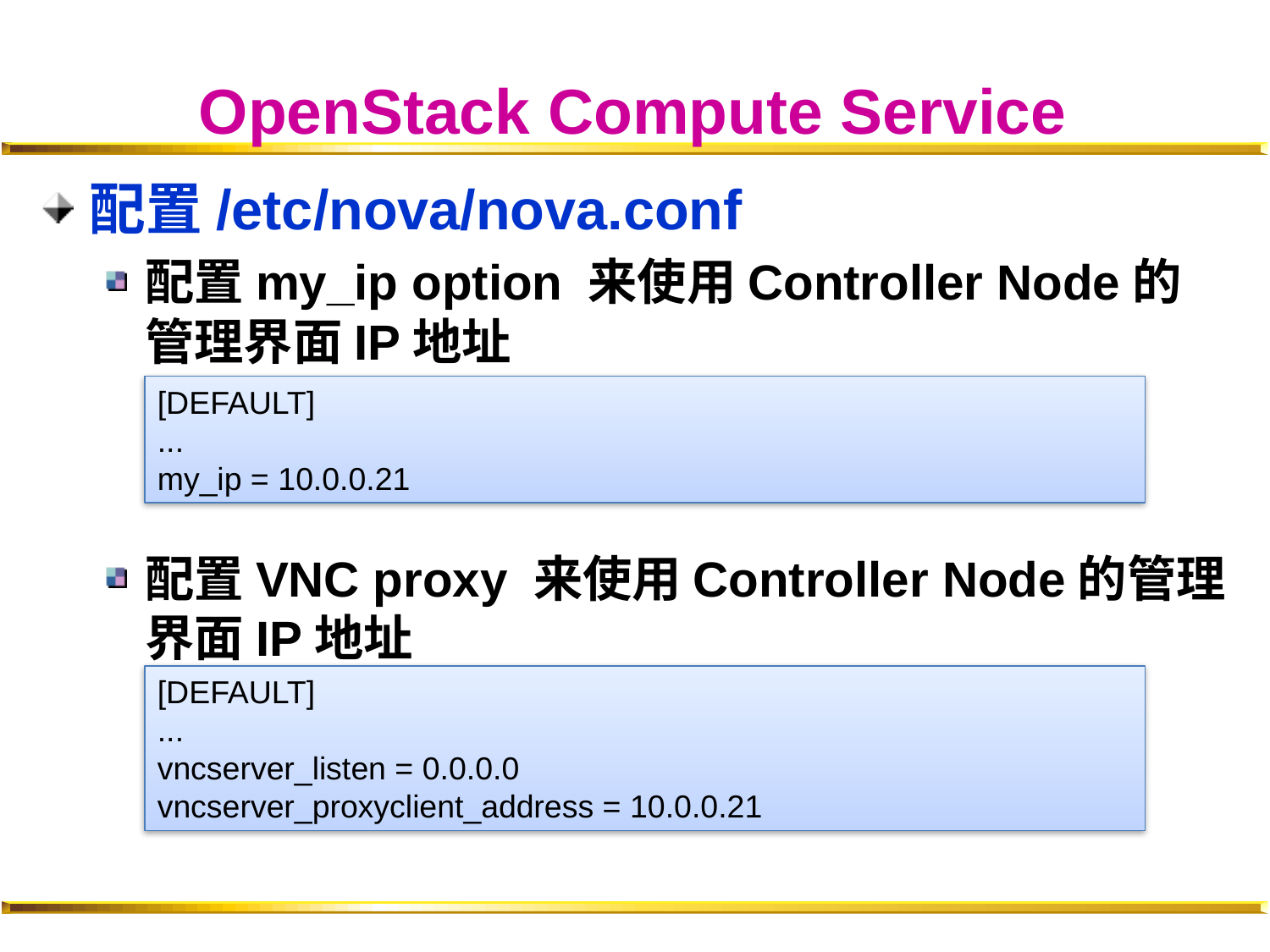

# OpenStack Compute Service
配置/etc/nova/nova.conf
配置my_ip option 来使用Controller Node的管理界面IP地址

配置VNC proxy 来使用Controller Node的管理界面IP地址

[DEFAULT]
...
my_ip = 10.0.0.21
[DEFAULT]
...
vncserver_listen = 0.0.0.0
vncserver_proxyclient_address = 10.0.0.21